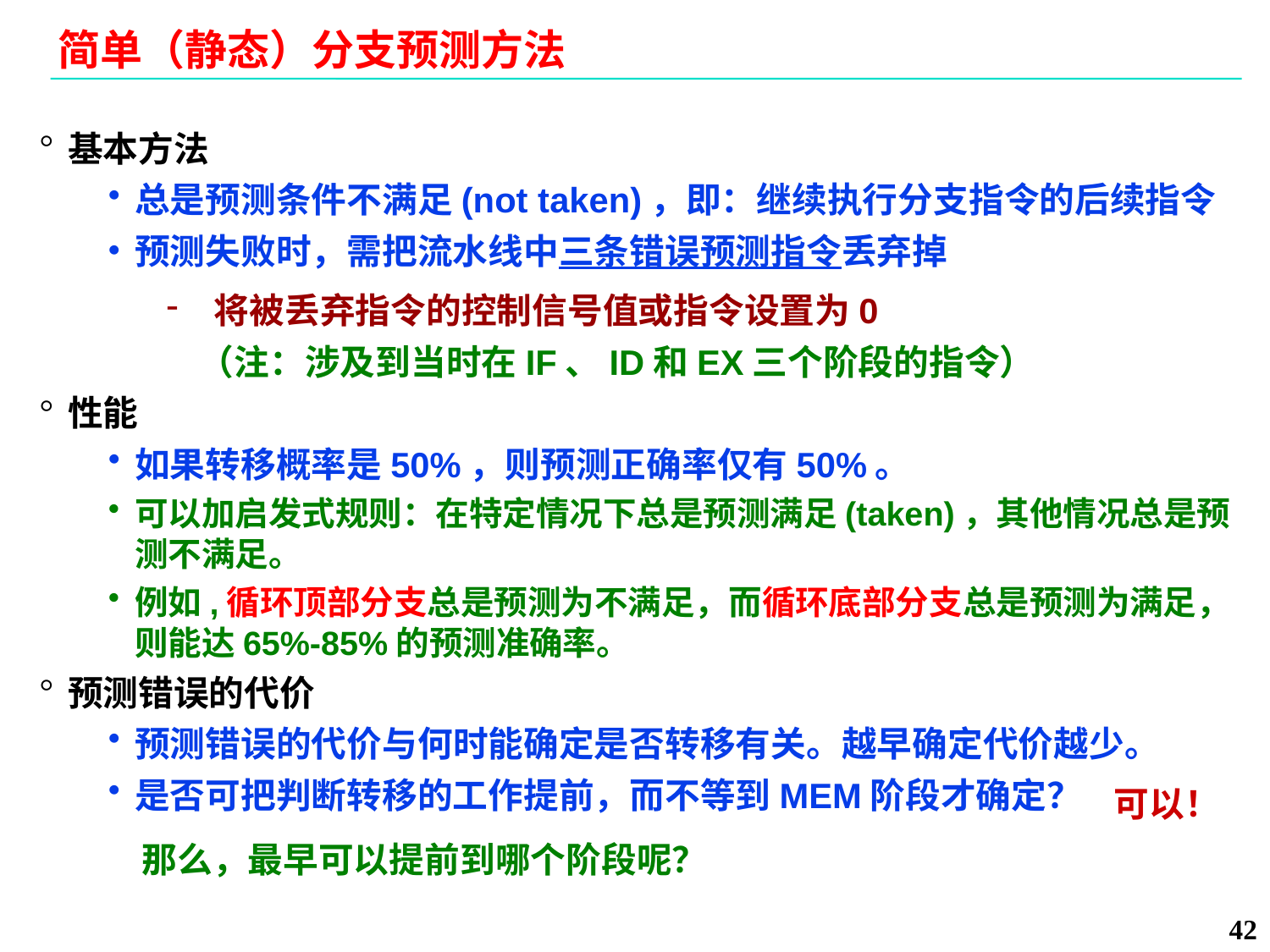

# 简单（静态）分支预测方法
基本方法
总是预测条件不满足(not taken)，即：继续执行分支指令的后续指令
预测失败时，需把流水线中三条错误预测指令丢弃掉
将被丢弃指令的控制信号值或指令设置为0
   （注：涉及到当时在IF、ID和EX三个阶段的指令）
性能
如果转移概率是50%，则预测正确率仅有50%。
可以加启发式规则：在特定情况下总是预测满足(taken)，其他情况总是预测不满足。
例如,循环顶部分支总是预测为不满足，而循环底部分支总是预测为满足，则能达65%-85%的预测准确率。
预测错误的代价
预测错误的代价与何时能确定是否转移有关。越早确定代价越少。
是否可把判断转移的工作提前，而不等到MEM阶段才确定？
可以！
那么，最早可以提前到哪个阶段呢？